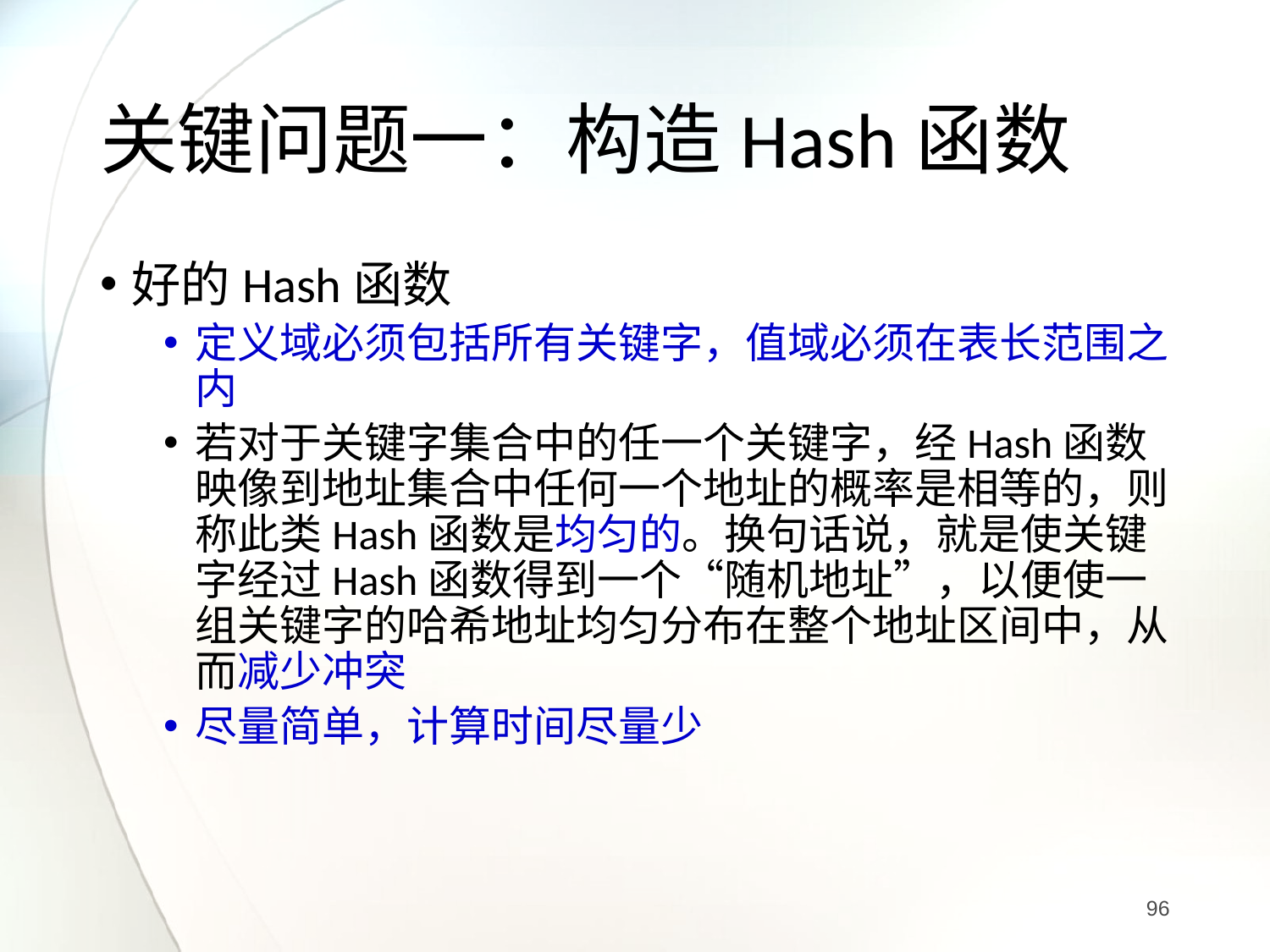

# 关键问题一：构造Hash函数
好的Hash函数
定义域必须包括所有关键字，值域必须在表长范围之内
若对于关键字集合中的任一个关键字，经Hash函数映像到地址集合中任何一个地址的概率是相等的，则称此类Hash函数是均匀的。换句话说，就是使关键字经过Hash函数得到一个“随机地址”，以便使一组关键字的哈希地址均匀分布在整个地址区间中，从而减少冲突
尽量简单，计算时间尽量少
96